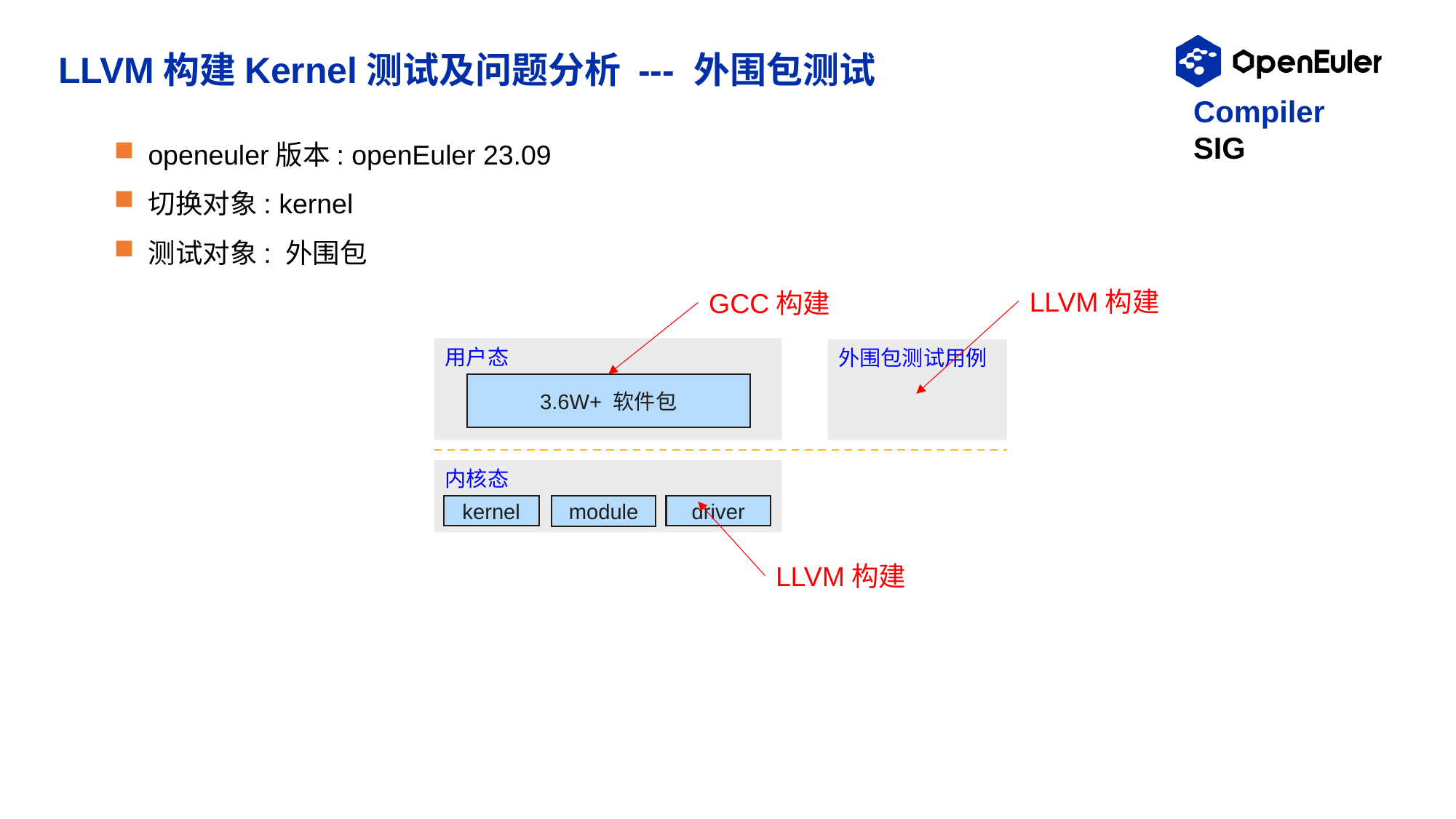

LLVM构建Kernel测试及问题分析 --- 外围包测试
openeuler版本: openEuler 23.09
切换对象: kernel
测试对象: 外围包
LLVM构建
GCC构建

用户态
外围包测试用例
3.6W+ 软件包
内核态
driver
kernel
module
LLVM构建